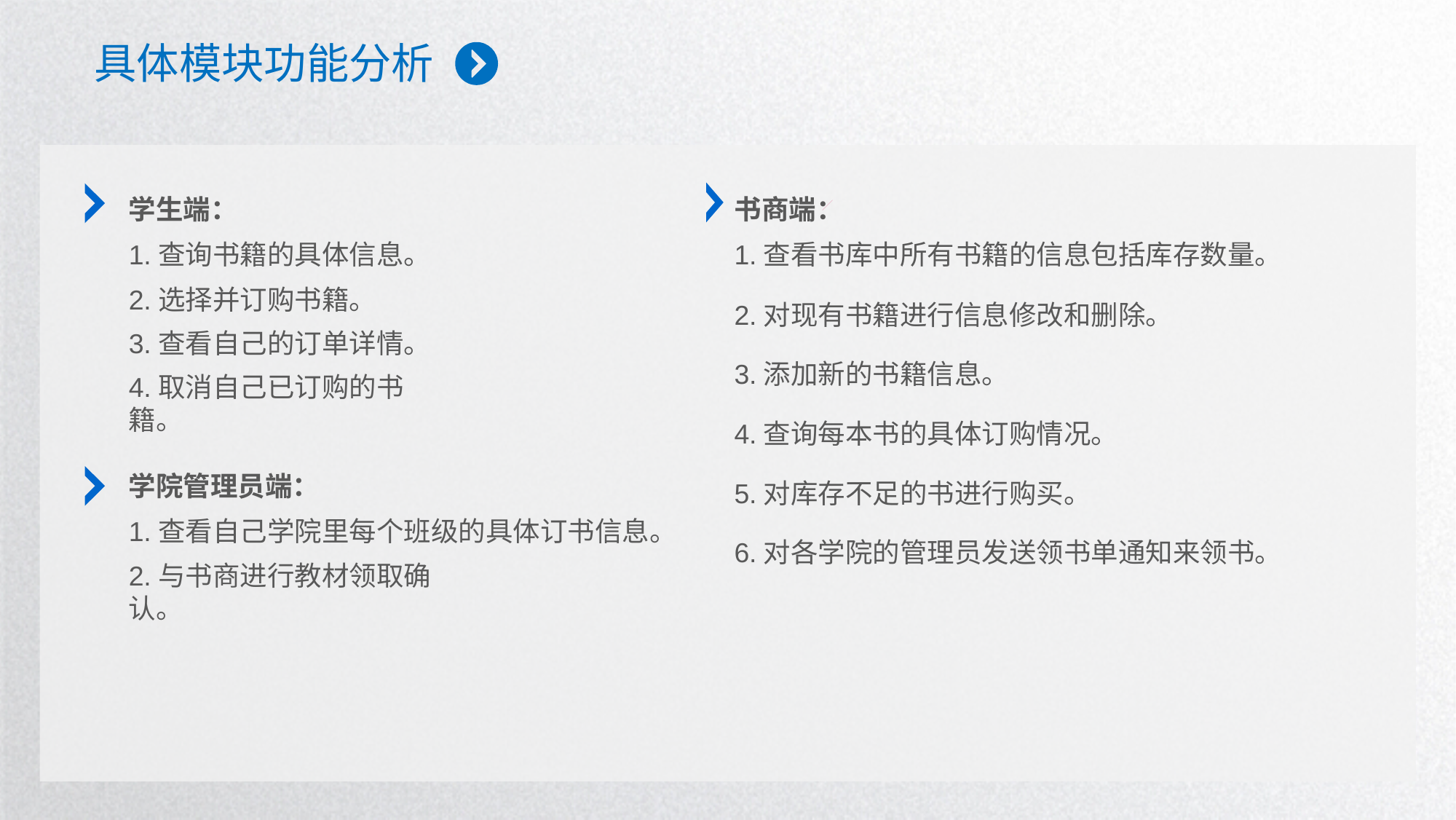

具体模块功能分析

学生端：
1.查询书籍的具体信息。
2.选择并订购书籍。
3.查看自己的订单详情。
4.取消自己已订购的书籍。
书商端：
1.查看书库中所有书籍的信息包括库存数量。

2.对现有书籍进行信息修改和删除。
3.添加新的书籍信息。
4.查询每本书的具体订购情况。
5.对库存不足的书进行购买。
6.对各学院的管理员发送领书单通知来领书。

学院管理员端：
1.查看自己学院里每个班级的具体订书信息。

2.与书商进行教材领取确认。